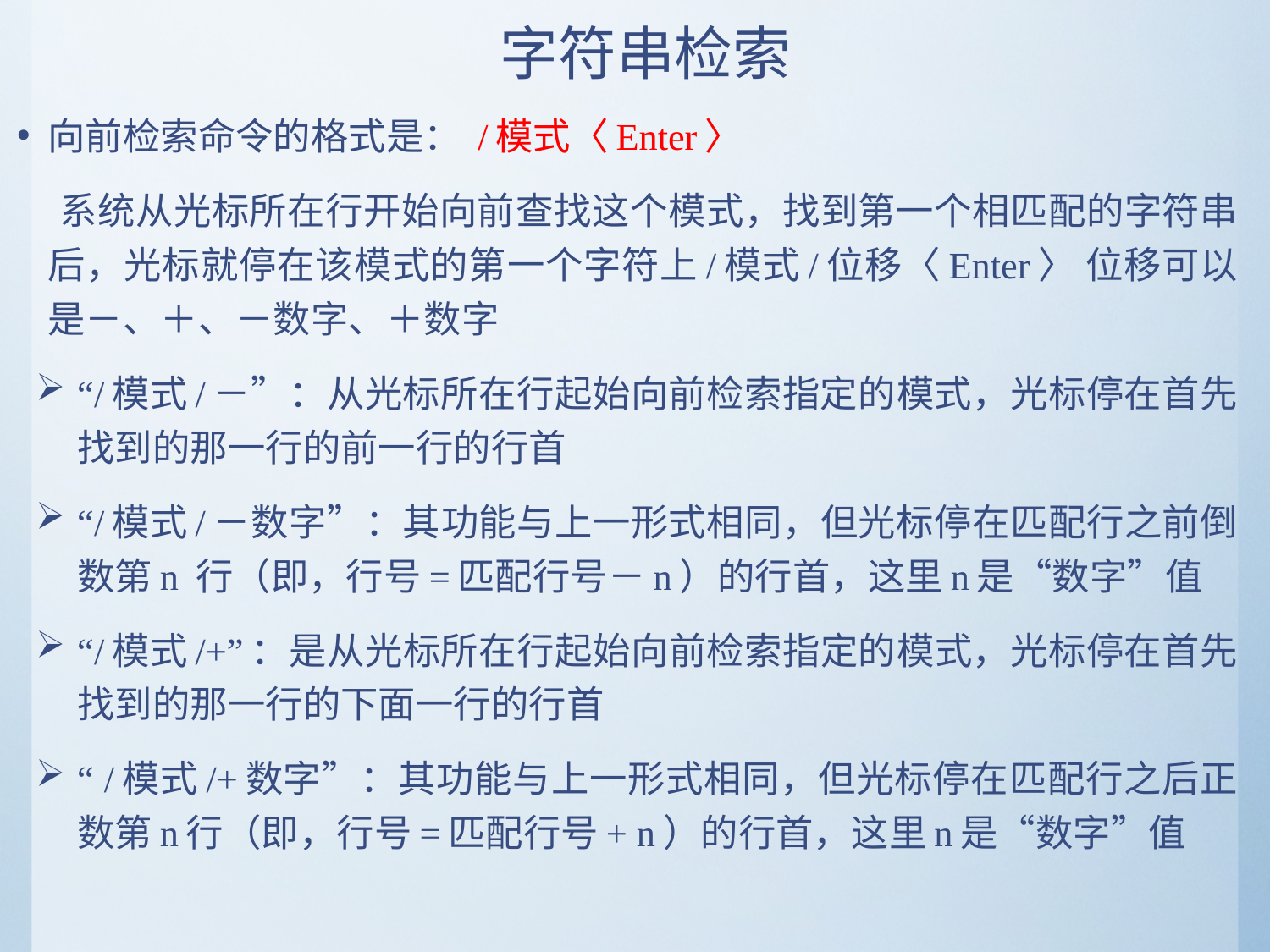

# 字符串检索
向前检索命令的格式是： /模式〈Enter〉
    系统从光标所在行开始向前查找这个模式，找到第一个相匹配的字符串后，光标就停在该模式的第一个字符上/模式/位移〈Enter〉 位移可以是－、＋、－数字、＋数字
“/模式/－”：从光标所在行起始向前检索指定的模式，光标停在首先找到的那一行的前一行的行首
“/模式/－数字”：其功能与上一形式相同，但光标停在匹配行之前倒数第n 行（即，行号=匹配行号－n）的行首，这里n是“数字”值
“/模式/+”：是从光标所在行起始向前检索指定的模式，光标停在首先找到的那一行的下面一行的行首
“ /模式/+数字”：其功能与上一形式相同，但光标停在匹配行之后正数第n行（即，行号=匹配行号+ n）的行首，这里n是“数字”值